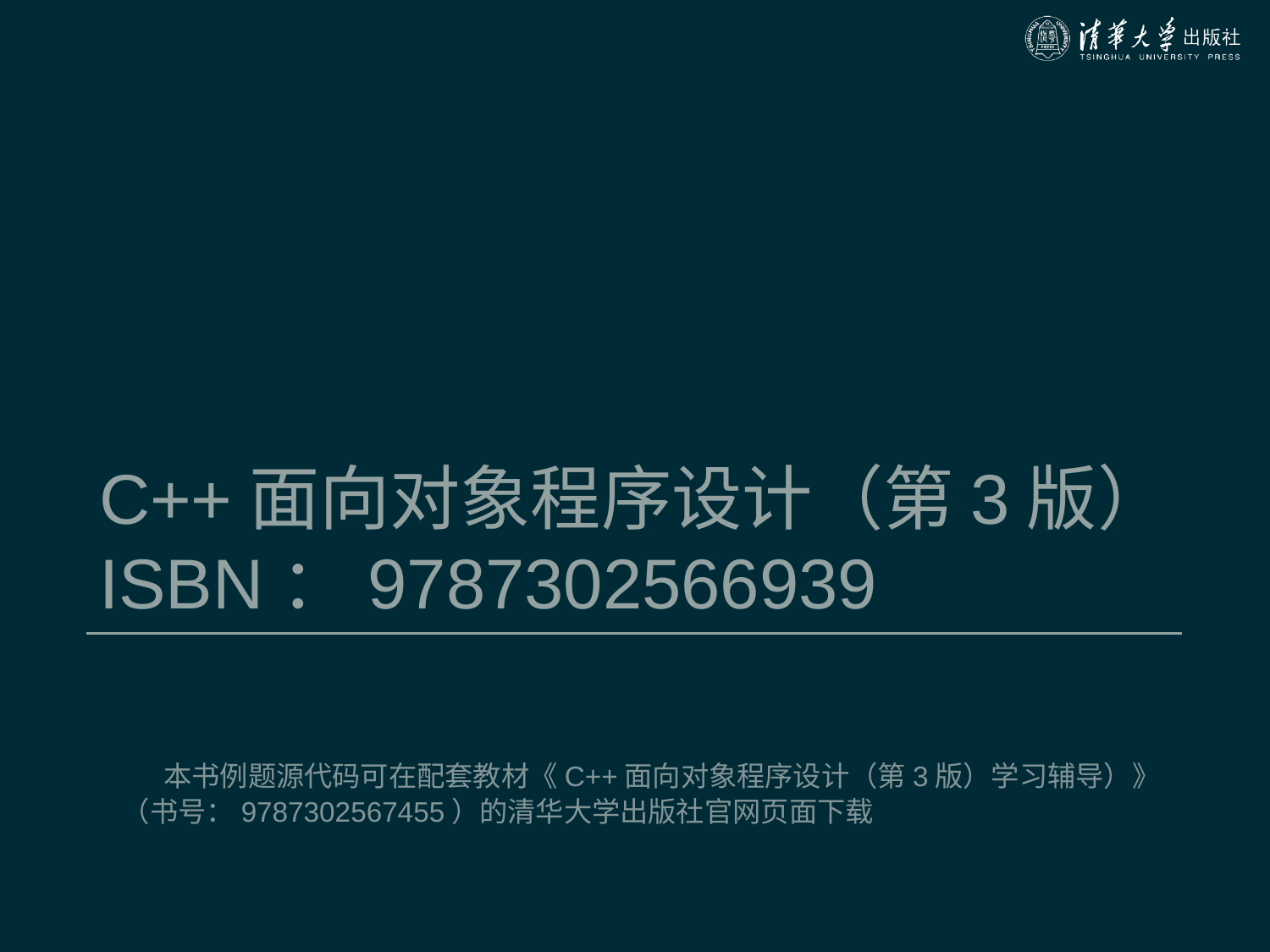

# C++面向对象程序设计（第3版） ISBN：9787302566939
    本书例题源代码可在配套教材《C++面向对象程序设计（第3版）学习辅导）》（书号：9787302567455）的清华大学出版社官网页面下载